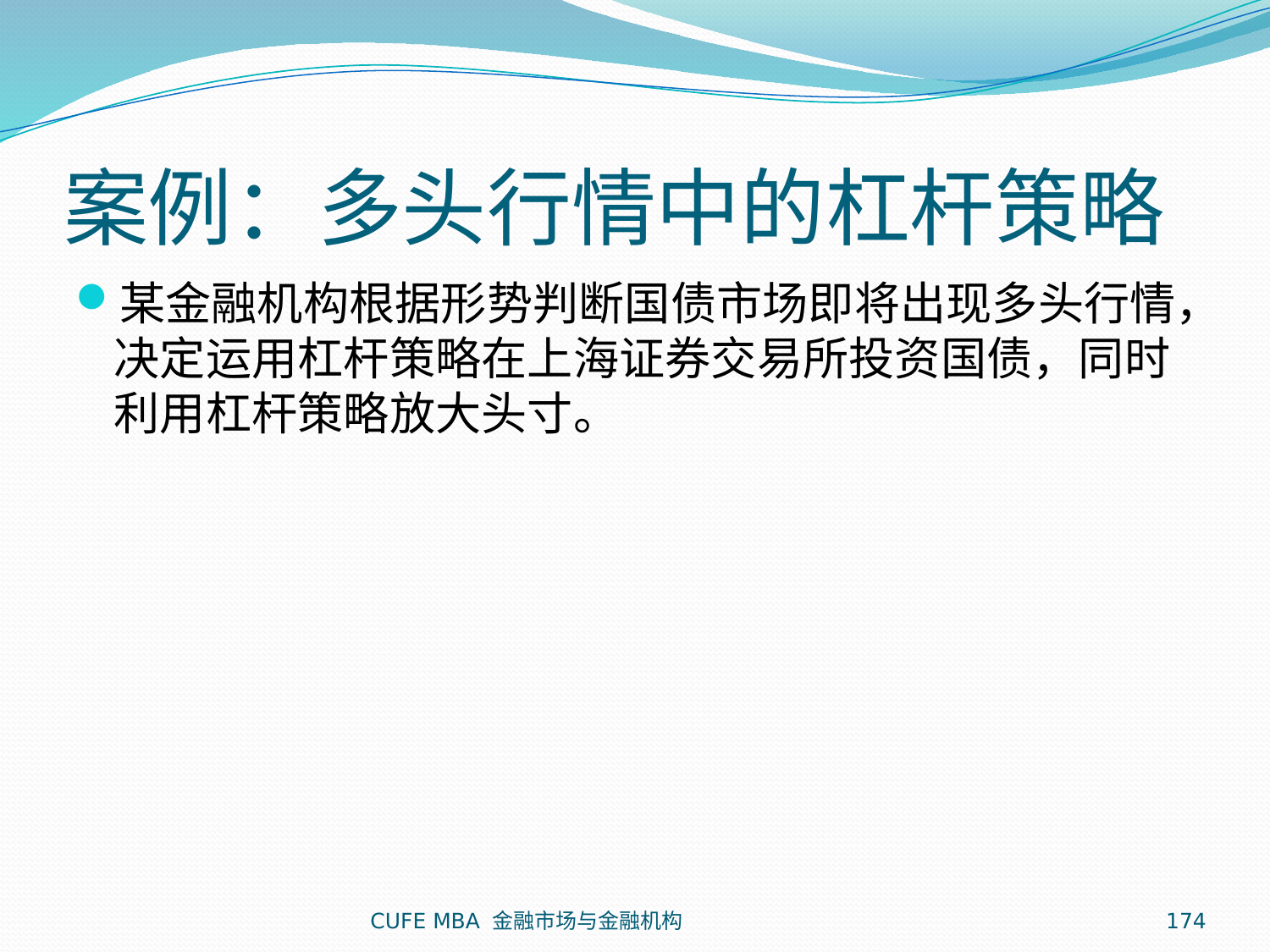

# 案例：多头行情中的杠杆策略
某金融机构根据形势判断国债市场即将出现多头行情，决定运用杠杆策略在上海证券交易所投资国债，同时利用杠杆策略放大头寸。
CUFE MBA 金融市场与金融机构
174